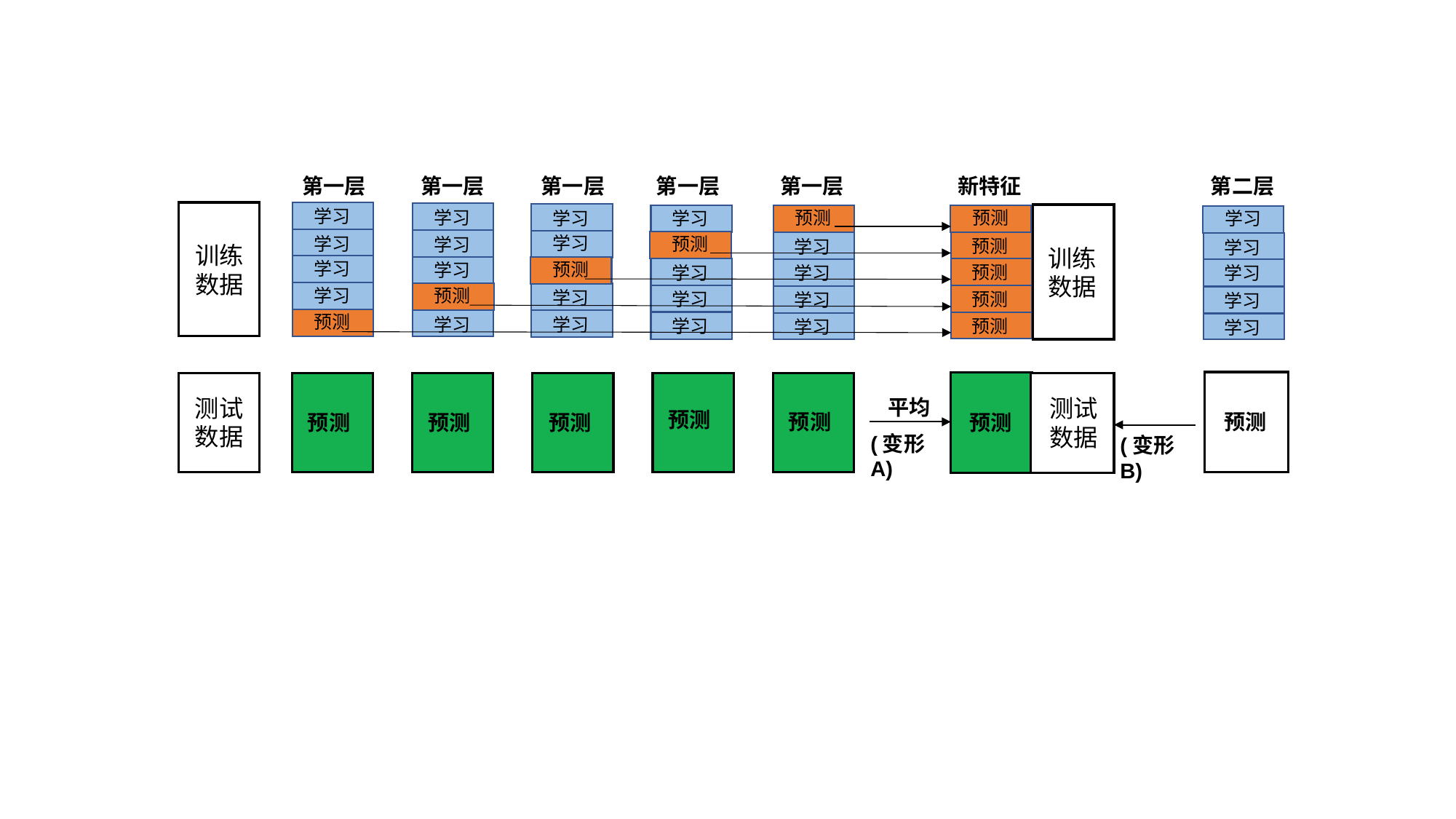

第二层
第一层
第一层
第一层
第一层
第一层
新特征
学习
预测
学习
预测
学习
学习
学习

学习
学习
预测
学习

预测
学习

学习

训练
数据
训练
数据
学习
预测
学习

预测
学习
学习

学习

学习
预测
学习
学习
预测

学习

学习

预测
学习
学习

学习

预测
学习

学习

测试
数据
测试
数据
平均
预测
预测
预测
预测
预测
预测
预测
(变形A)
(变形B)